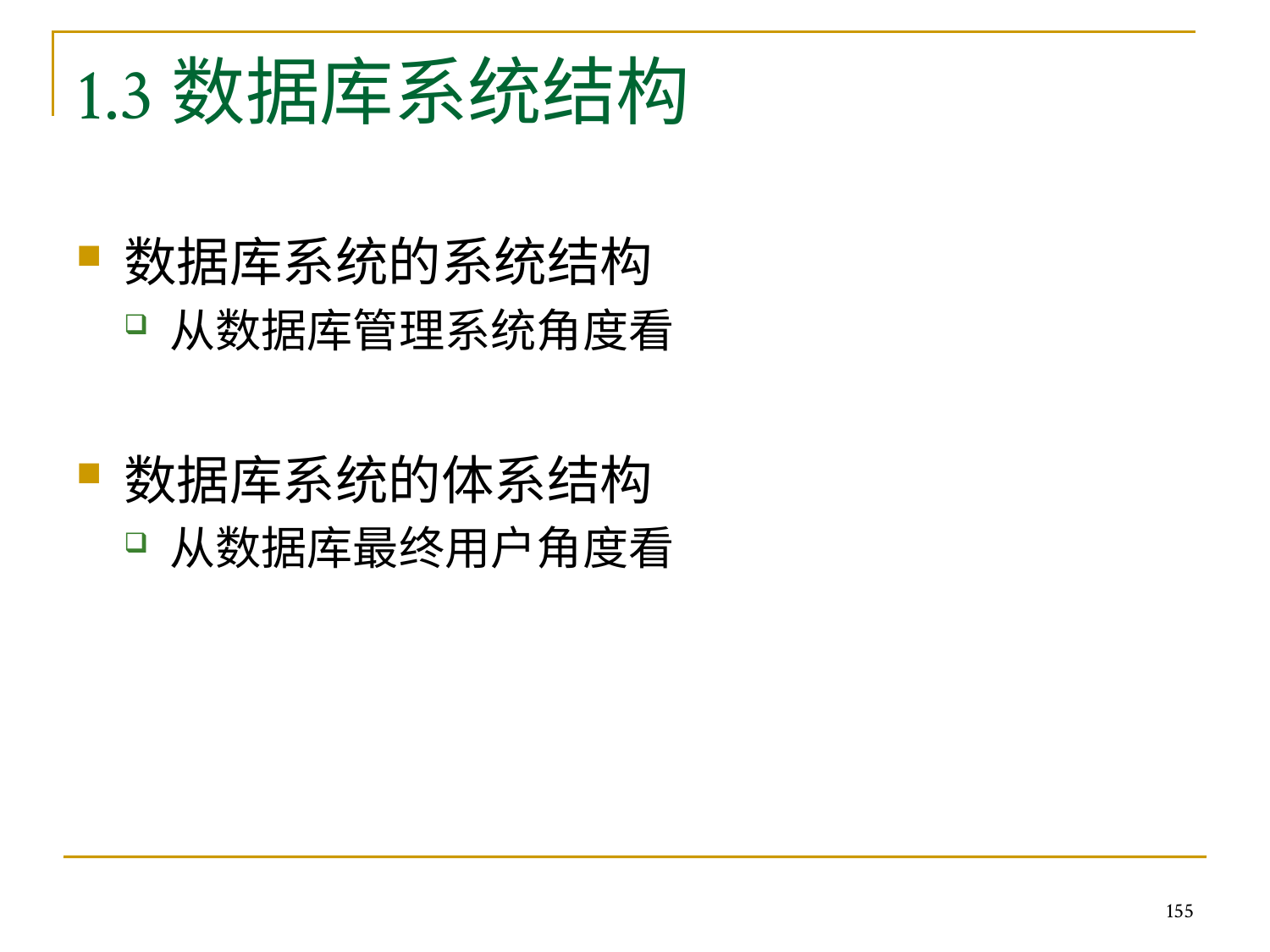

# 1.3数据库系统结构
数据库系统的系统结构
从数据库管理系统角度看

数据库系统的体系结构
从数据库最终用户角度看

155